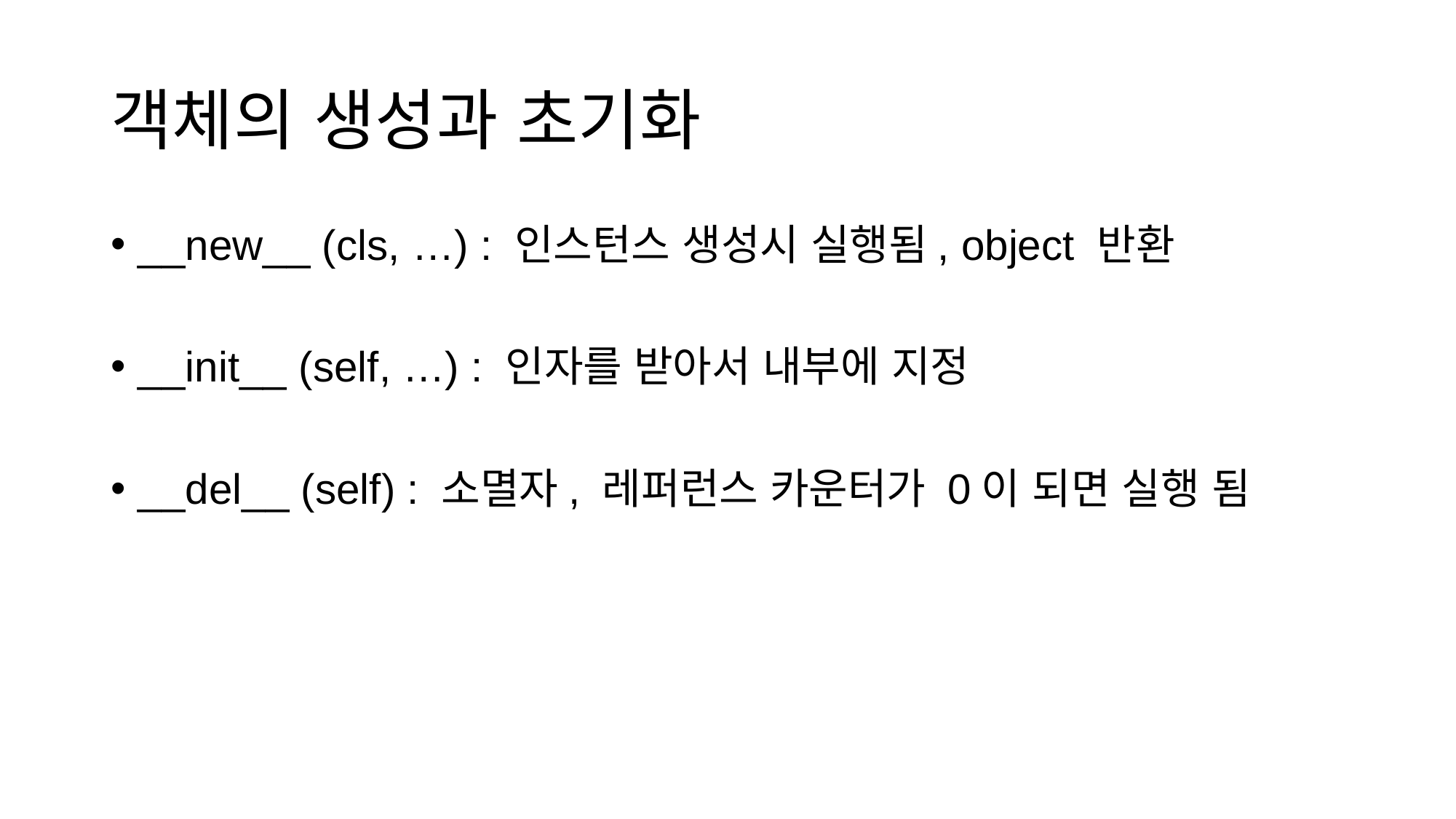

# 객체의 생성과 초기화
__new__ (cls, …) : 인스턴스 생성시 실행됨, object 반환

__init__ (self, …) : 인자를 받아서 내부에 지정

__del__ (self) : 소멸자, 레퍼런스 카운터가 0이 되면 실행 됨